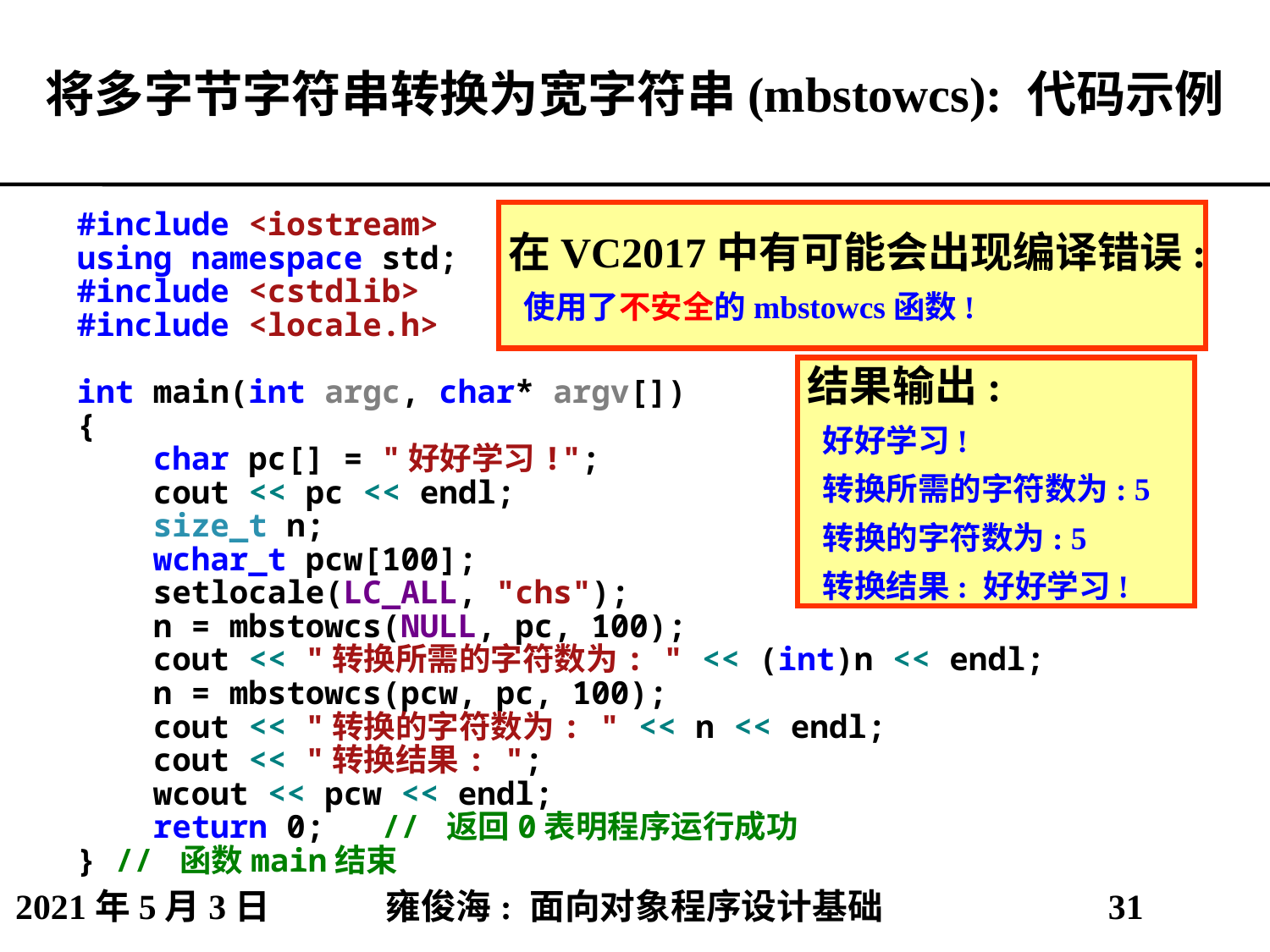

# 将多字节字符串转换为宽字符串(mbstowcs): 代码示例

在VC2017中有可能会出现编译错误:
使用了不安全的mbstowcs函数!
#include <iostream>
using namespace std;
#include <cstdlib>
#include <locale.h>

int main(int argc, char* argv[])
{
    char pc[] = "好好学习!";
    cout << pc << endl;
    size_t n;
    wchar_t pcw[100];
    setlocale(LC_ALL, "chs");
    n = mbstowcs(NULL, pc, 100);
    cout << "转换所需的字符数为: " << (int)n << endl;
    n = mbstowcs(pcw, pc, 100);
    cout << "转换的字符数为: " << n << endl;
    cout << "转换结果: ";
    wcout << pcw << endl;
    return 0;   // 返回0表明程序运行成功
} // 函数main结束
结果输出:
好好学习!
转换所需的字符数为: 5
转换的字符数为: 5
转换结果: 好好学习!
2021年5月3日
雍俊海: 面向对象程序设计基础
31